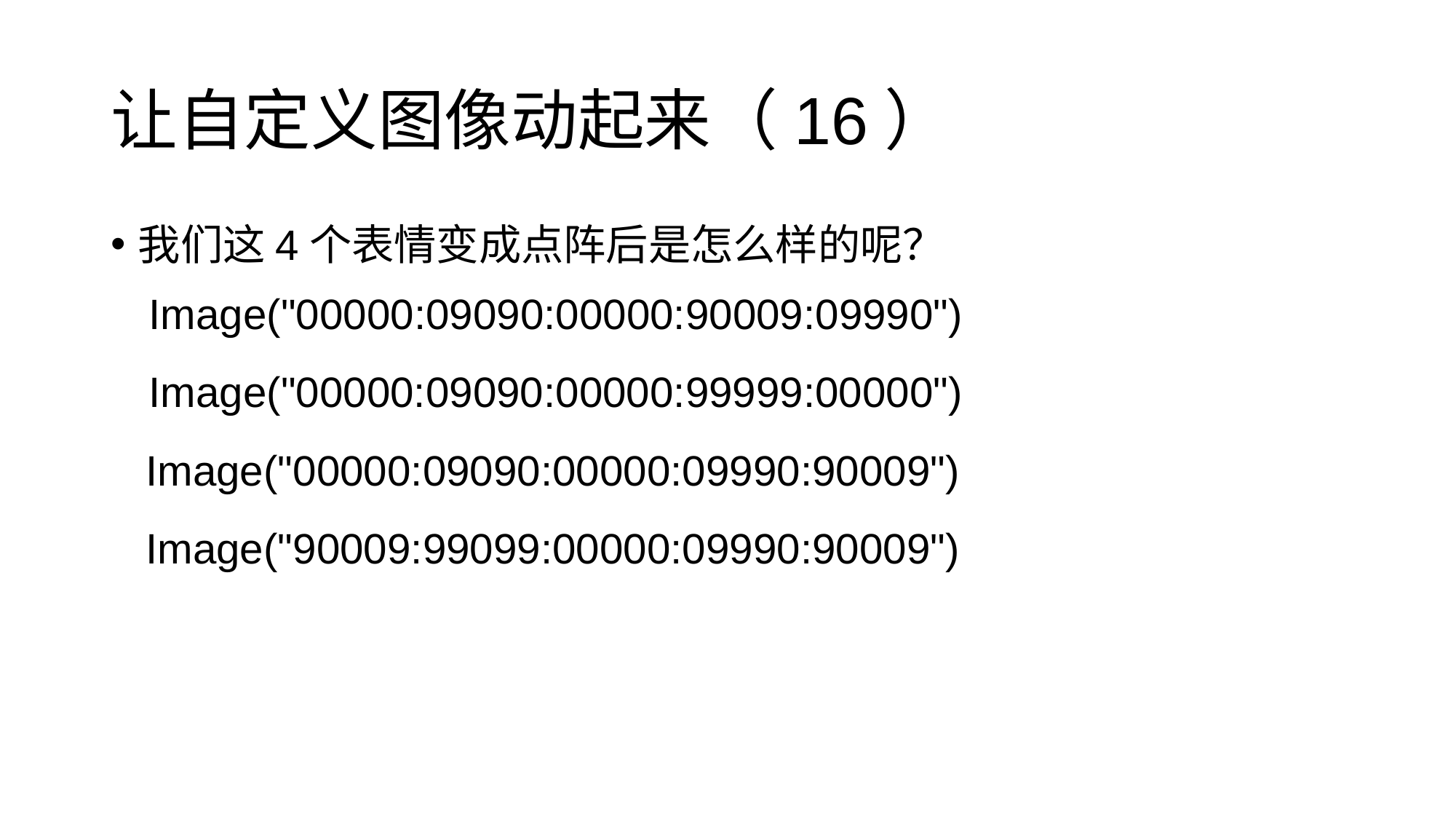

# 让自定义图像动起来（16）
我们这4个表情变成点阵后是怎么样的呢？
Image("00000:09090:00000:90009:09990")
Image("00000:09090:00000:99999:00000")
Image("00000:09090:00000:09990:90009")
Image("90009:99099:00000:09990:90009")